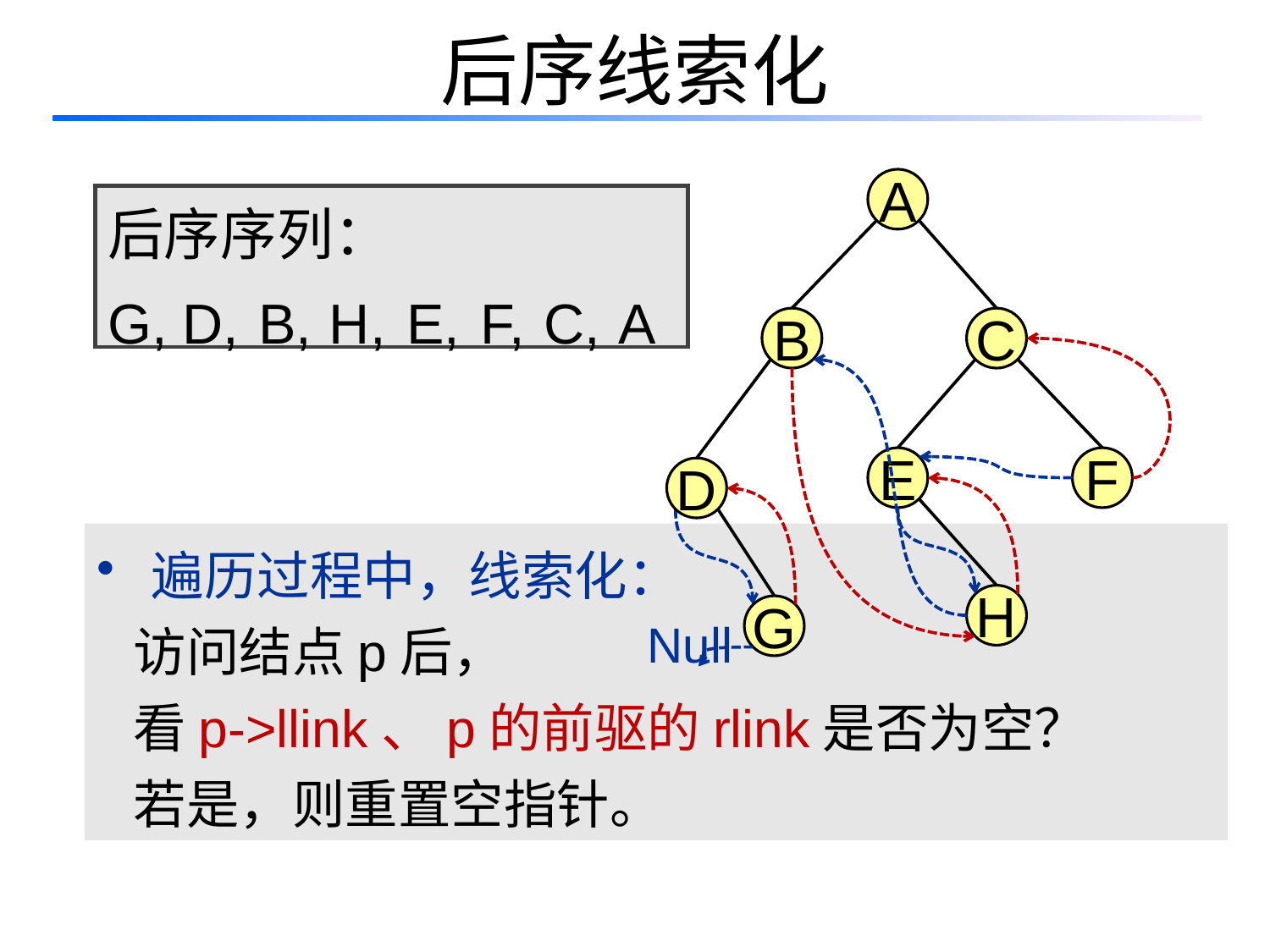

# 后序线索化

A
后序序列：

G,
D,
B,
H,
E,
F,
C,
A
B
C
E
F
D
 遍历过程中，线索化：
  访问结点p后，
  看p->llink、p的前驱的rlink是否为空？
  若是，则重置空指针。
H
Null
G